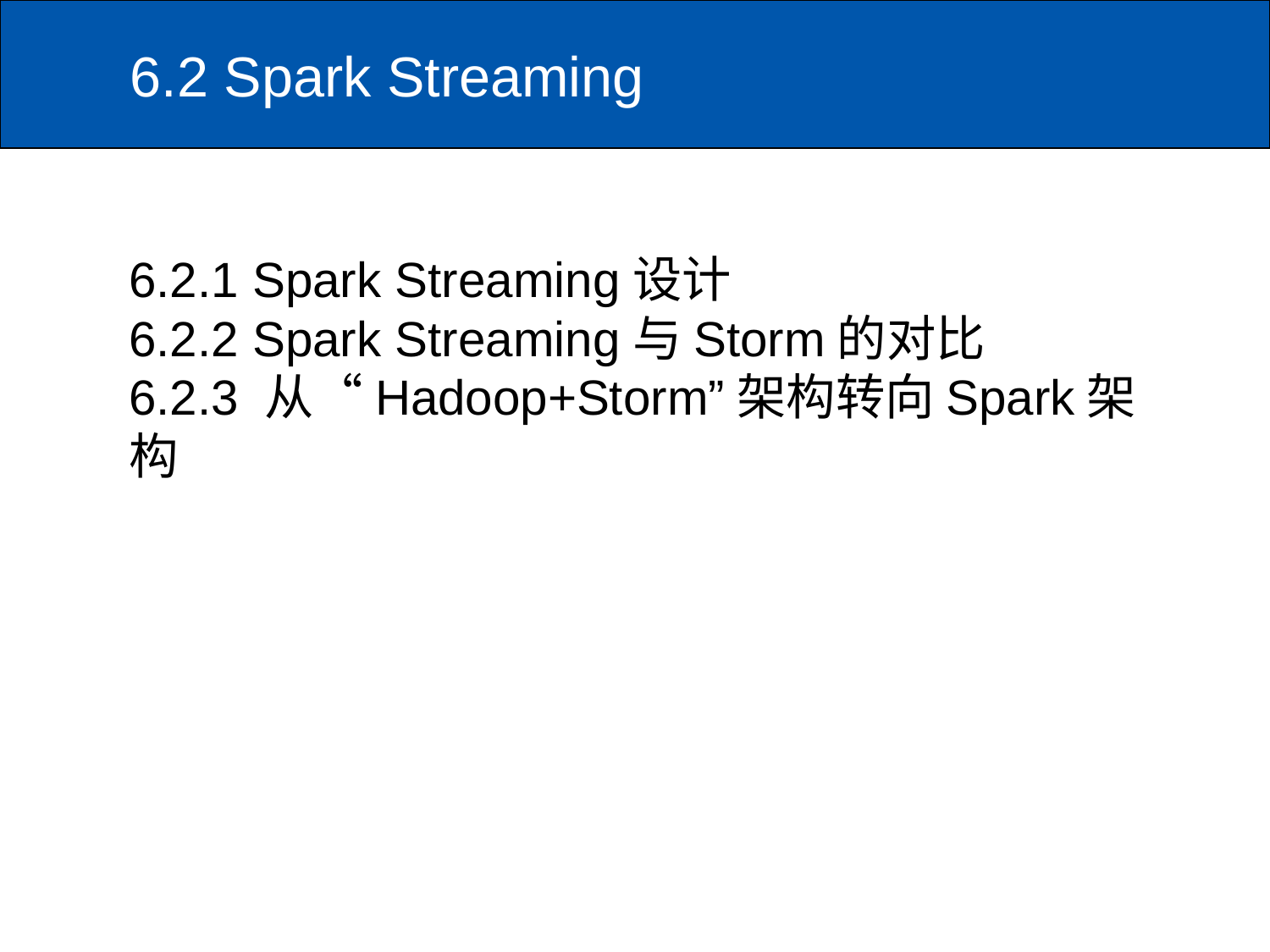

# 6.2 Spark Streaming
6.2.1 Spark Streaming设计
6.2.2 Spark Streaming与Storm的对比
6.2.3 从“Hadoop+Storm”架构转向Spark架构